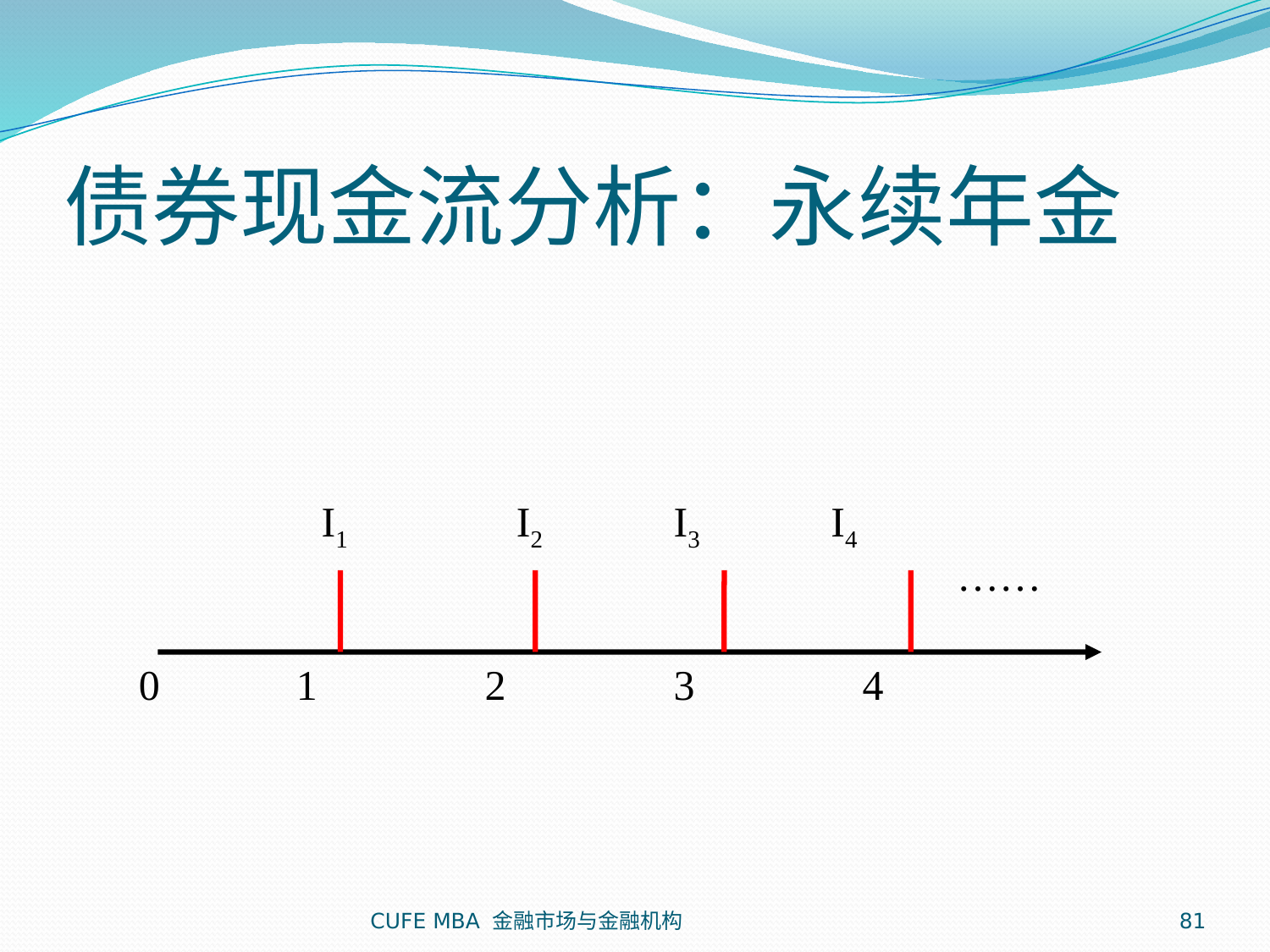

# 债券现金流分析：永续年金

I1
I2
I3
I4
……

0

1
2
3
4
CUFE MBA 金融市场与金融机构
81